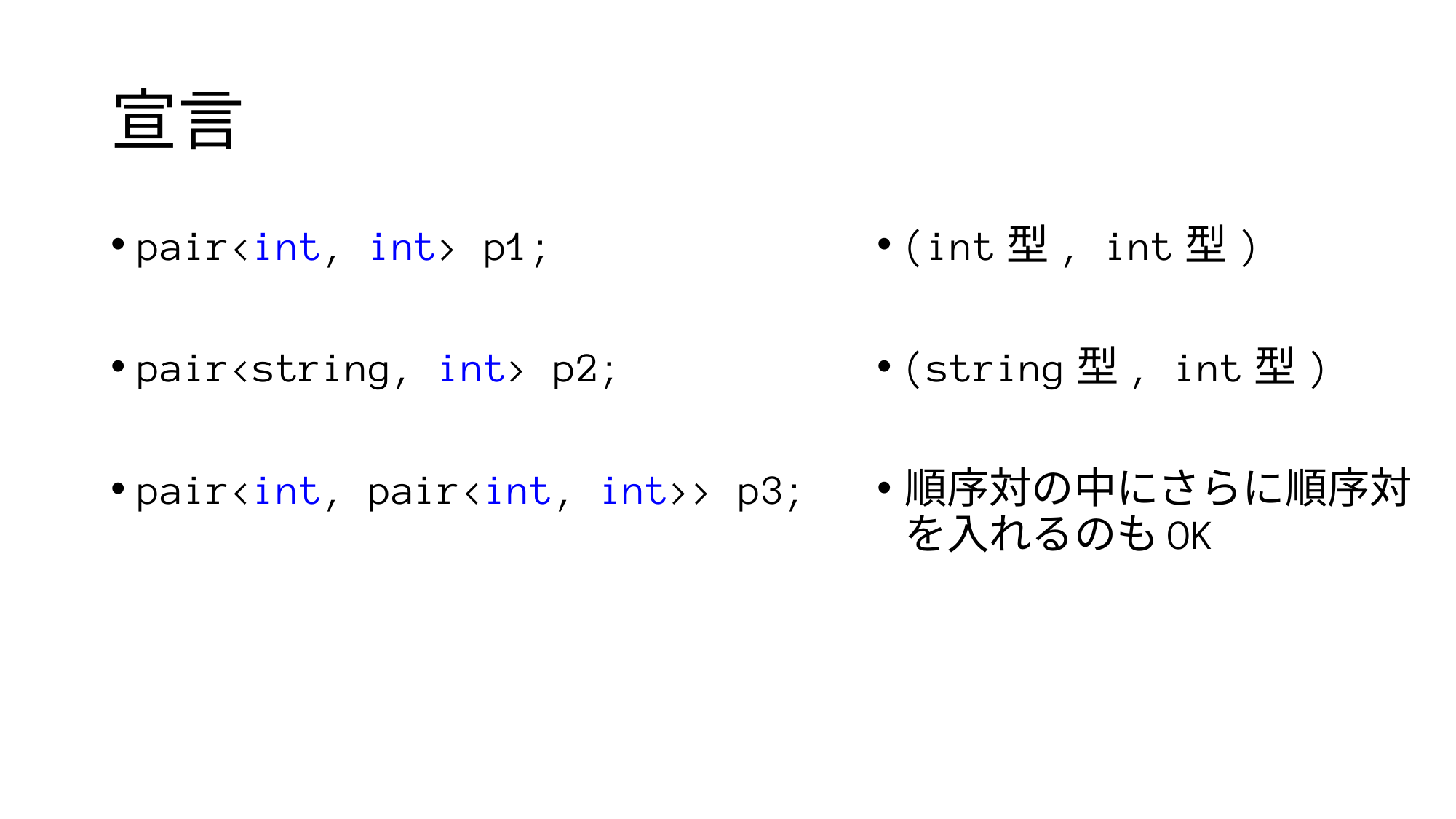

# 宣言
pair<int, int> p1;

pair<string, int> p2;

pair<int, pair<int, int>> p3;

(int型, int型)

(string型, int型)

順序対の中にさらに順序対を入れるのもOK